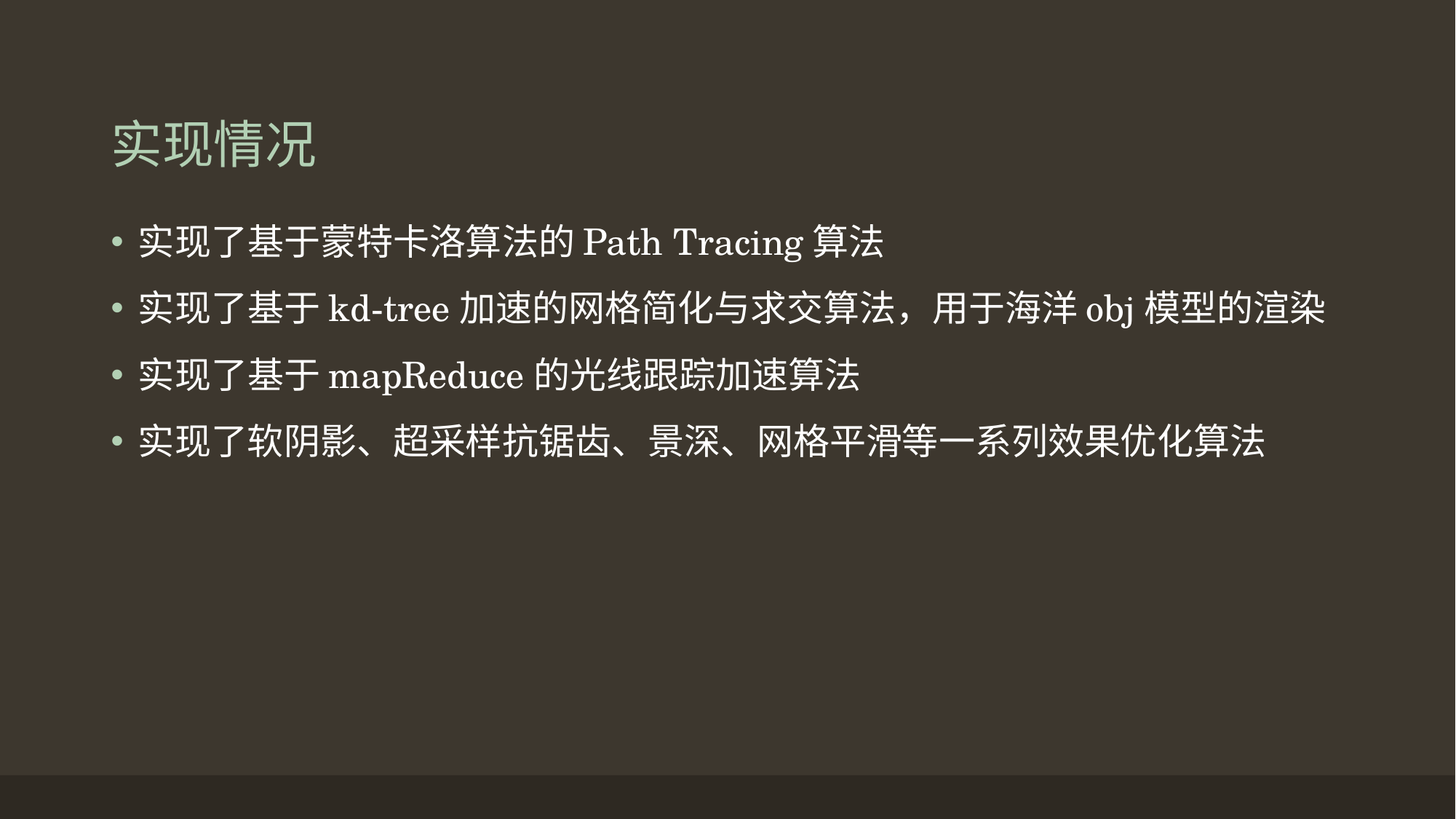

# 实现情况
实现了基于蒙特卡洛算法的Path Tracing算法
实现了基于kd-tree加速的网格简化与求交算法，用于海洋obj模型的渲染
实现了基于mapReduce的光线跟踪加速算法
实现了软阴影、超采样抗锯齿、景深、网格平滑等一系列效果优化算法